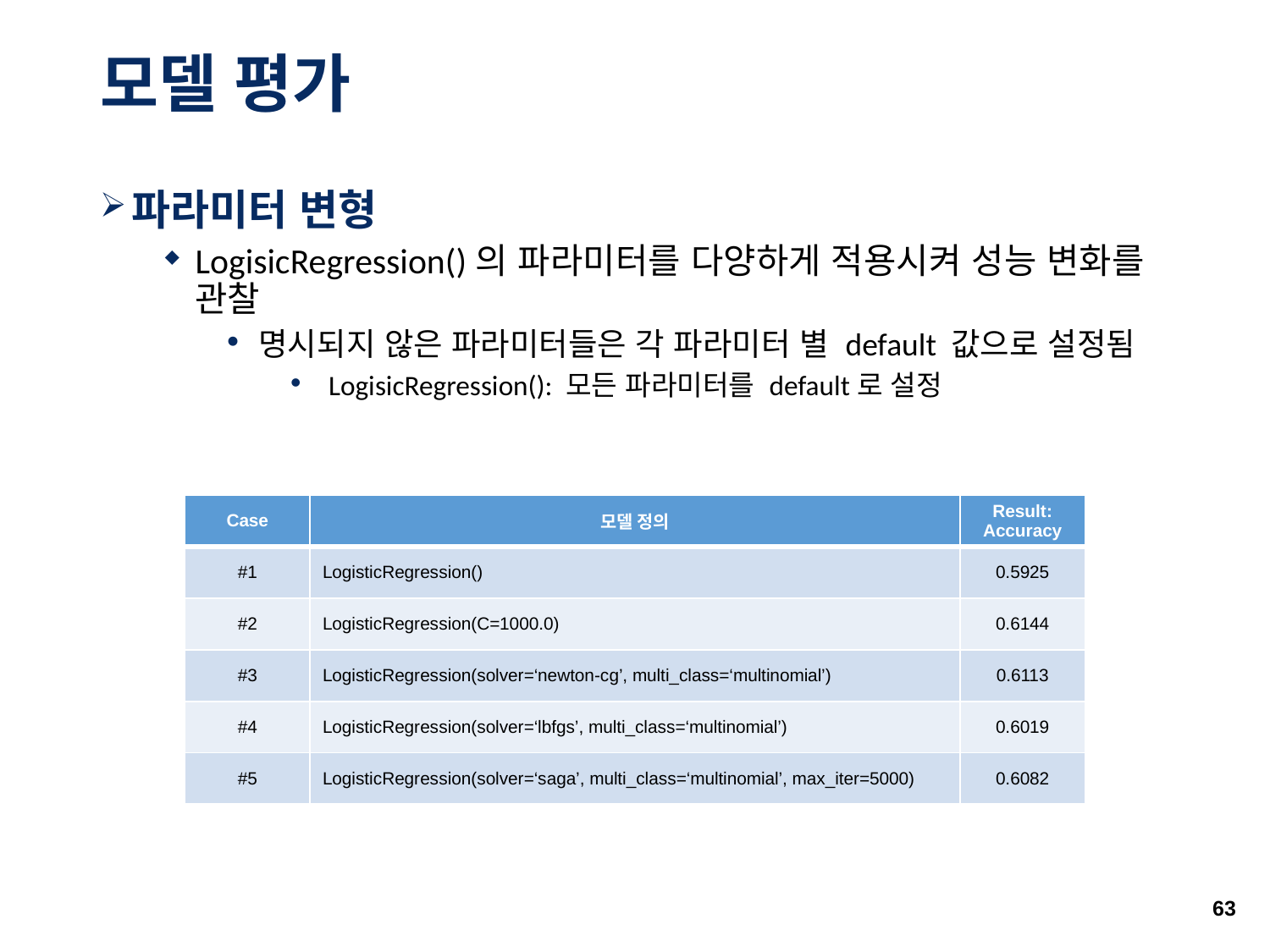

# 모델 평가
파라미터 변형
LogisicRegression()의 파라미터를 다양하게 적용시켜 성능 변화를 관찰
명시되지 않은 파라미터들은 각 파라미터 별 default 값으로 설정됨
 LogisicRegression(): 모든 파라미터를 default로 설정
| Case | 모델 정의 | Result: Accuracy |
| --- | --- | --- |
| #1 | LogisticRegression() | 0.5925 |
| #2 | LogisticRegression(C=1000.0) | 0.6144 |
| #3 | LogisticRegression(solver=‘newton-cg’, multi\_class=‘multinomial’) | 0.6113 |
| #4 | LogisticRegression(solver=‘lbfgs’, multi\_class=‘multinomial’) | 0.6019 |
| #5 | LogisticRegression(solver=‘saga’, multi\_class=‘multinomial’, max\_iter=5000) | 0.6082 |
63